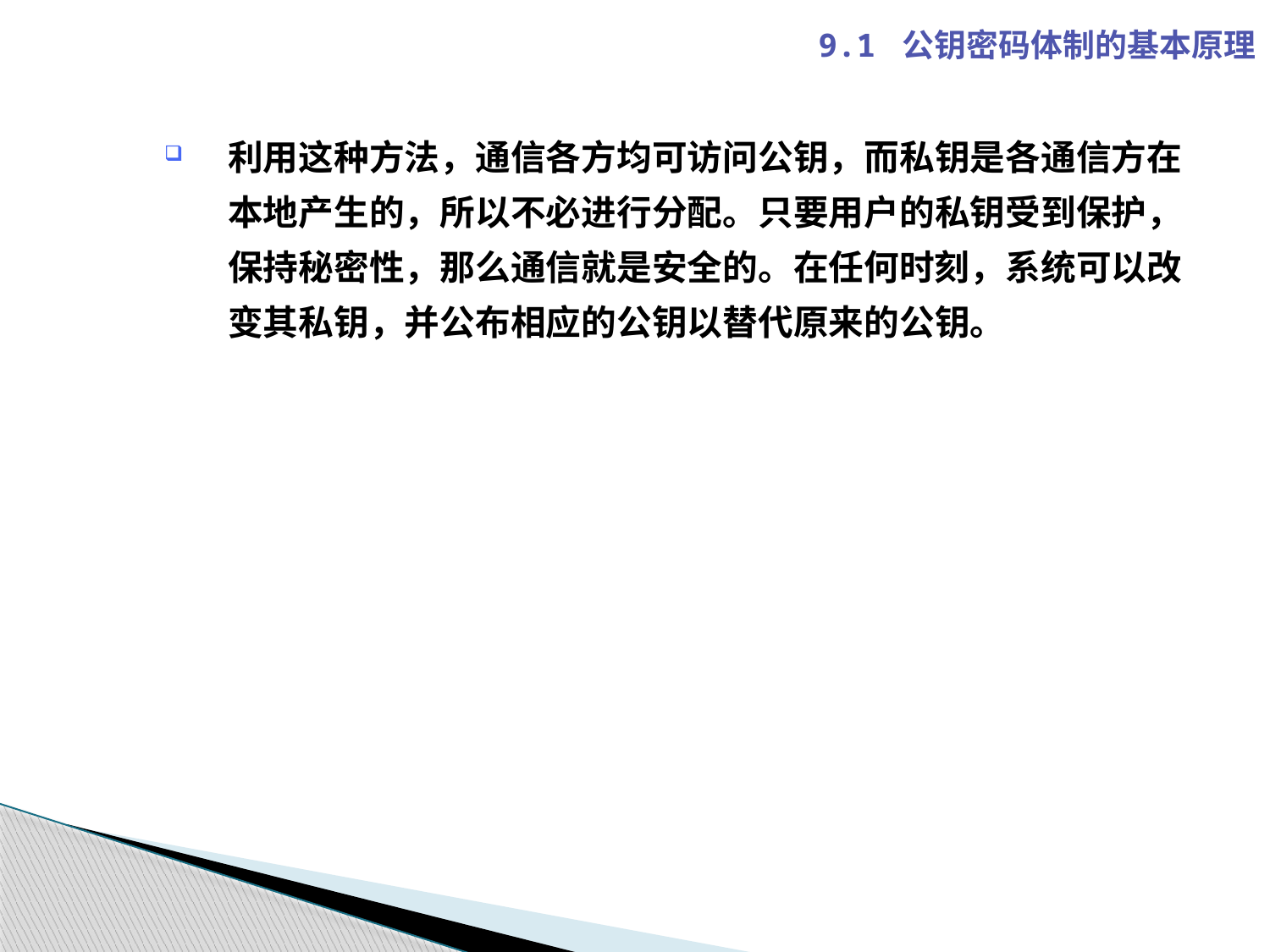

9.1 公钥密码体制的基本原理
利用这种方法，通信各方均可访问公钥，而私钥是各通信方在本地产生的，所以不必进行分配。只要用户的私钥受到保护，保持秘密性，那么通信就是安全的。在任何时刻，系统可以改变其私钥，并公布相应的公钥以替代原来的公钥。